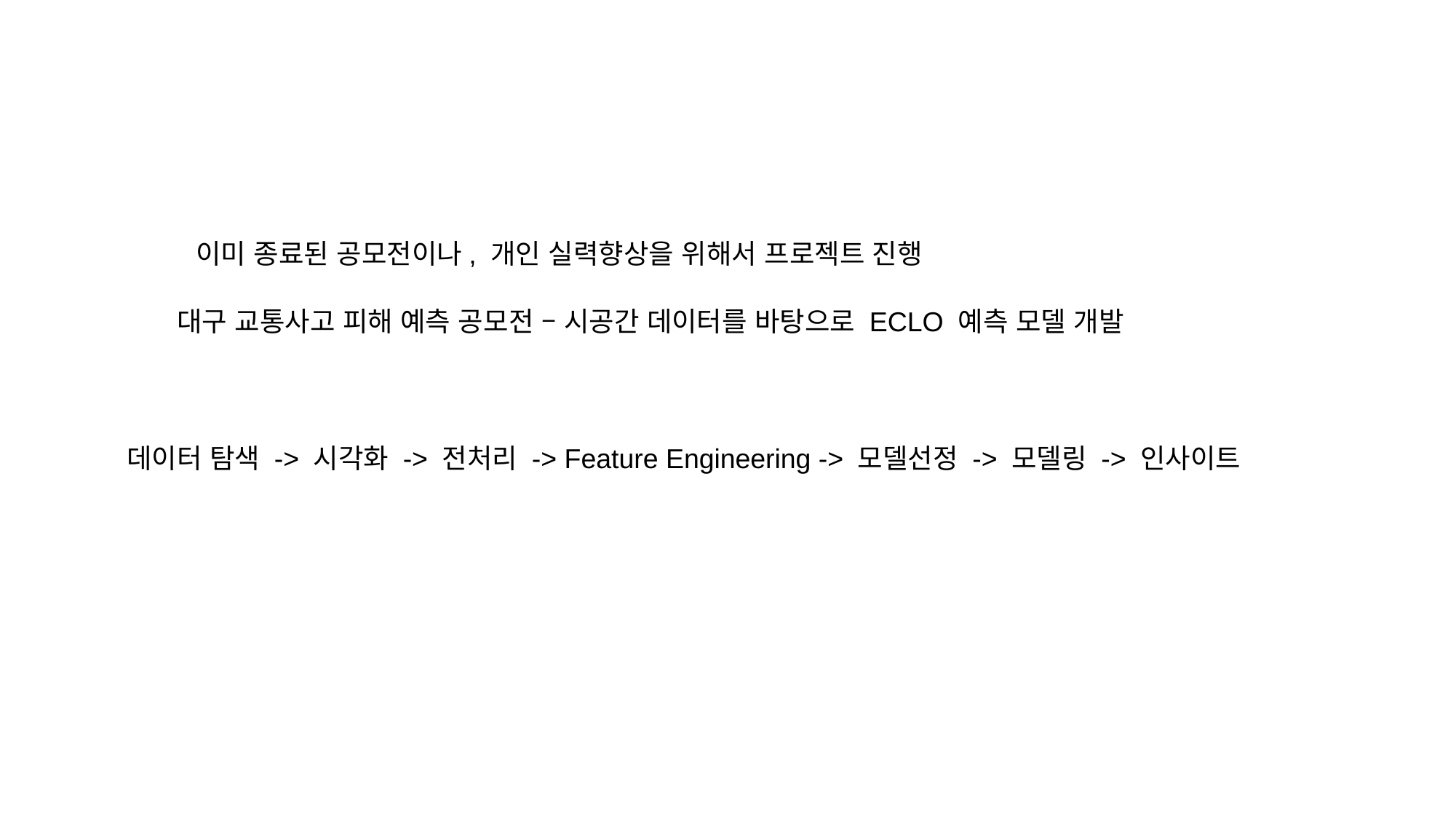

이미 종료된 공모전이나, 개인 실력향상을 위해서 프로젝트 진행
대구 교통사고 피해 예측 공모전 – 시공간 데이터를 바탕으로 ECLO 예측 모델 개발
데이터 탐색 -> 시각화 -> 전처리 -> Feature Engineering -> 모델선정 -> 모델링 -> 인사이트